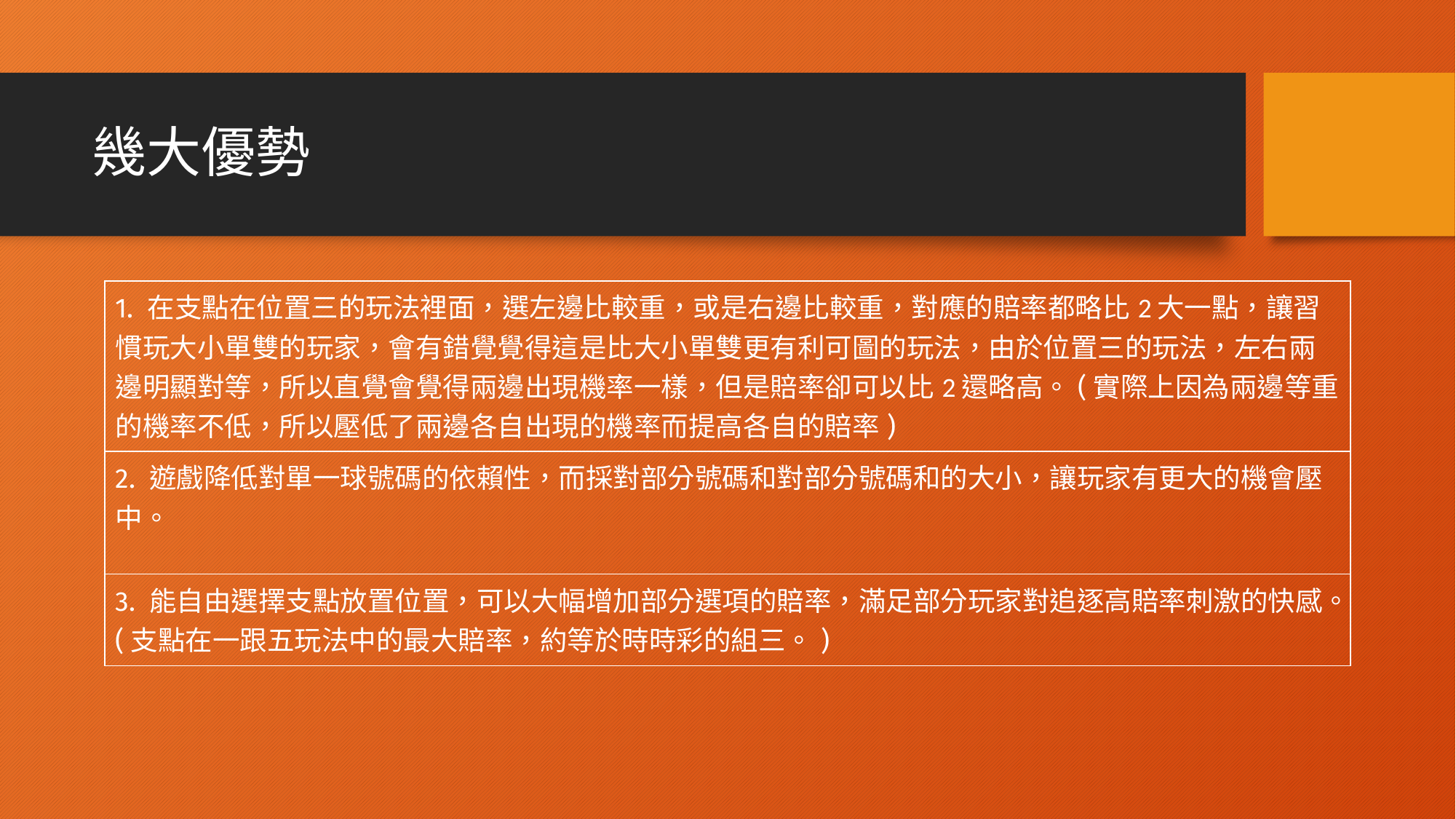

# 幾大優勢
| 1. 在支點在位置三的玩法裡面，選左邊比較重，或是右邊比較重，對應的賠率都略比2大一點，讓習慣玩大小單雙的玩家，會有錯覺覺得這是比大小單雙更有利可圖的玩法，由於位置三的玩法，左右兩邊明顯對等，所以直覺會覺得兩邊出現機率一樣，但是賠率卻可以比2還略高。(實際上因為兩邊等重的機率不低，所以壓低了兩邊各自出現的機率而提高各自的賠率) |
| --- |
| 2. 遊戲降低對單一球號碼的依賴性，而採對部分號碼和對部分號碼和的大小，讓玩家有更大的機會壓中。 |
| 3. 能自由選擇支點放置位置，可以大幅增加部分選項的賠率，滿足部分玩家對追逐高賠率刺激的快感。(支點在一跟五玩法中的最大賠率，約等於時時彩的組三。) |